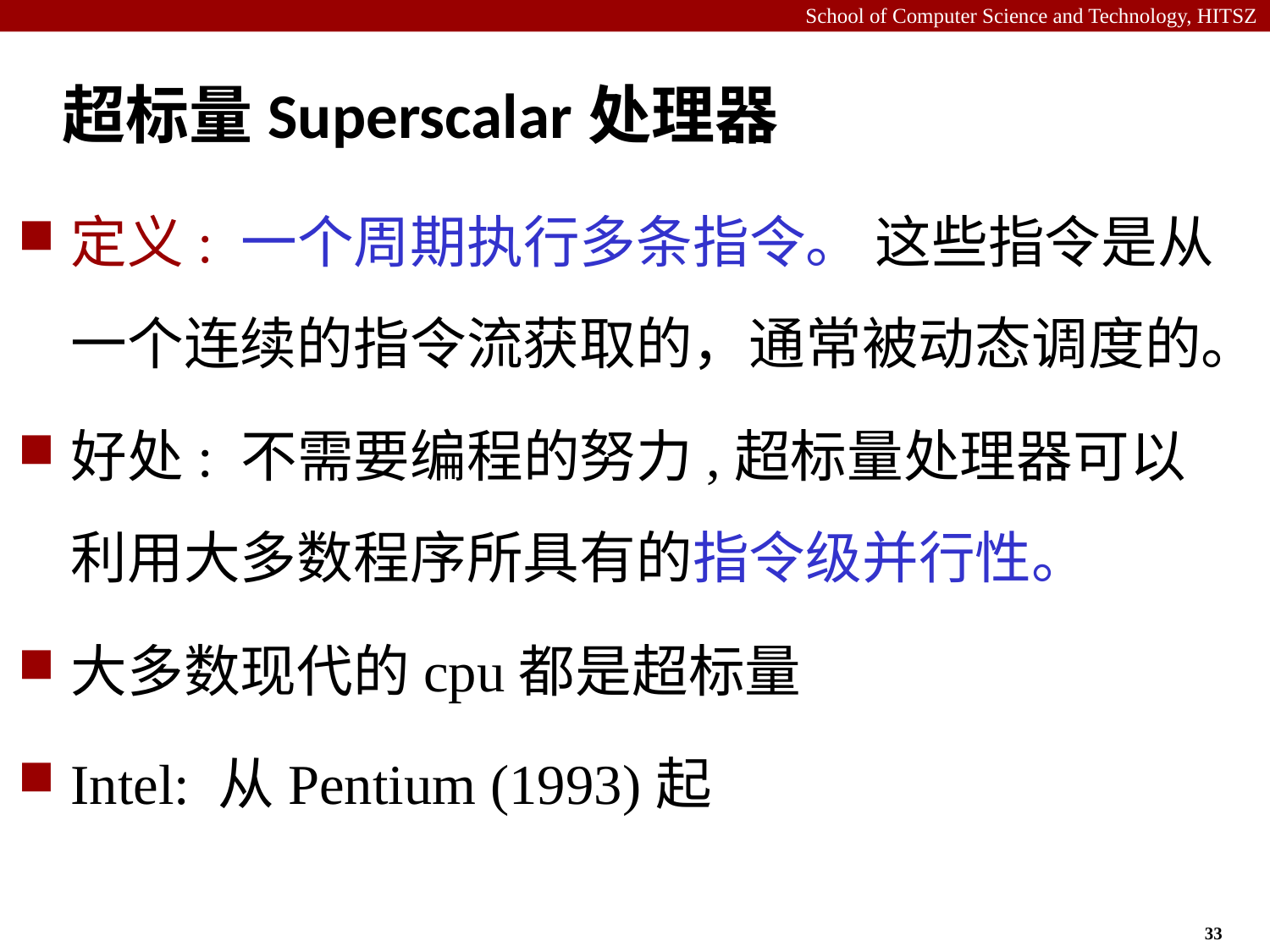

# 超标量Superscalar处理器
定义: 一个周期执行多条指令。 这些指令是从一个连续的指令流获取的，通常被动态调度的。
好处: 不需要编程的努力,超标量处理器可以利用大多数程序所具有的指令级并行性。
大多数现代的cpu都是超标量
Intel: 从Pentium (1993)起